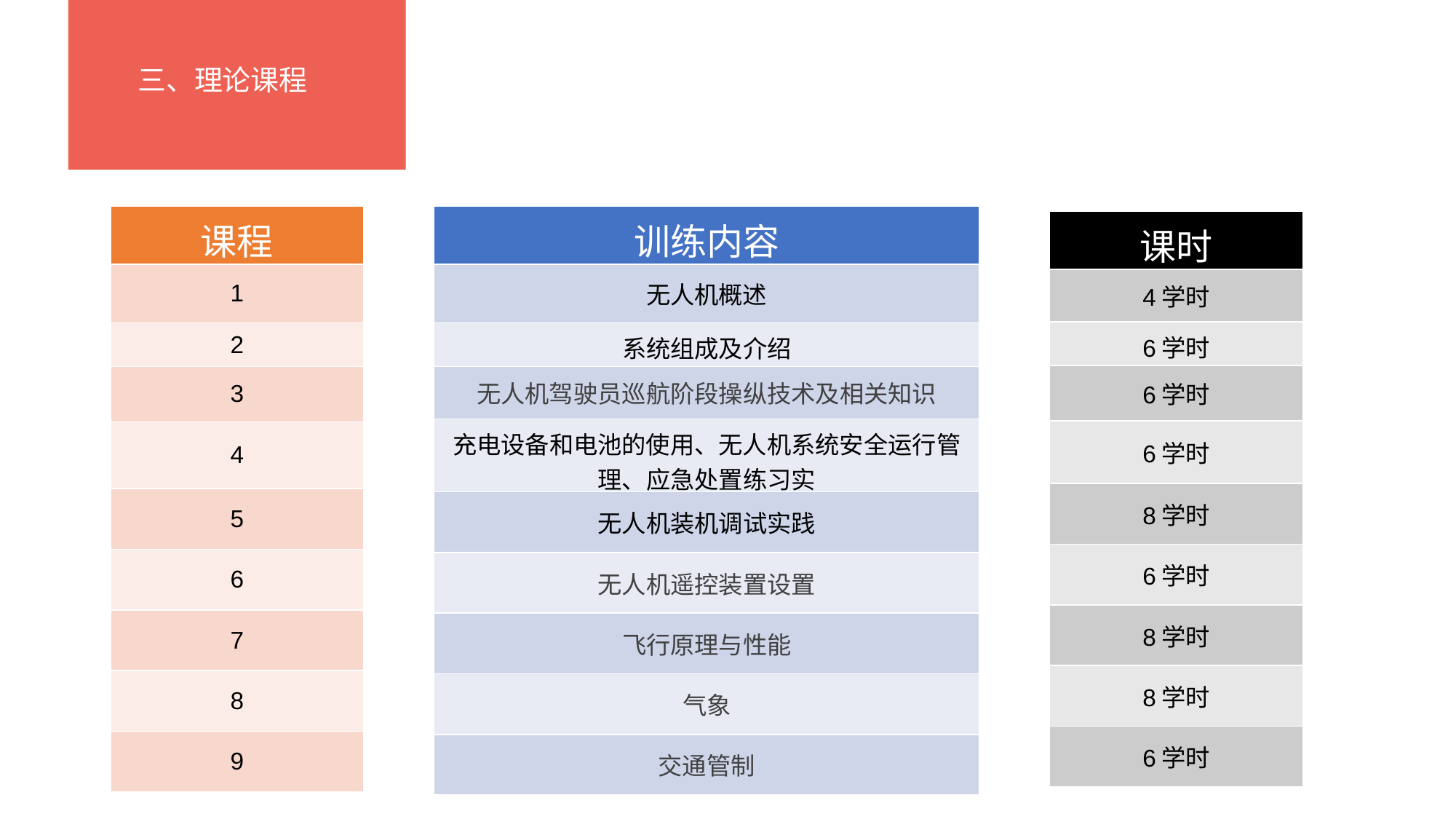

三、理论课程
| 课程 |
| --- |
| 1 |
| 2 |
| 3 |
| 4 |
| 5 |
| 6 |
| 7 |
| 8 |
| 9 |
| 训练内容 |
| --- |
| 无人机概述 |
| 系统组成及介绍 |
| 无人机驾驶员巡航阶段操纵技术及相关知识 |
| 充电设备和电池的使用、无人机系统安全运行管理、应急处置练习实 |
| 无人机装机调试实践 |
| 无人机遥控装置设置 |
| 飞行原理与性能 |
| 气象 |
| 交通管制 |
| 课时 |
| --- |
| 4学时 |
| 6学时 |
| 6学时 |
| 6学时 |
| 8学时 |
| 6学时 |
| 8学时 |
| 8学时 |
| 6学时 |